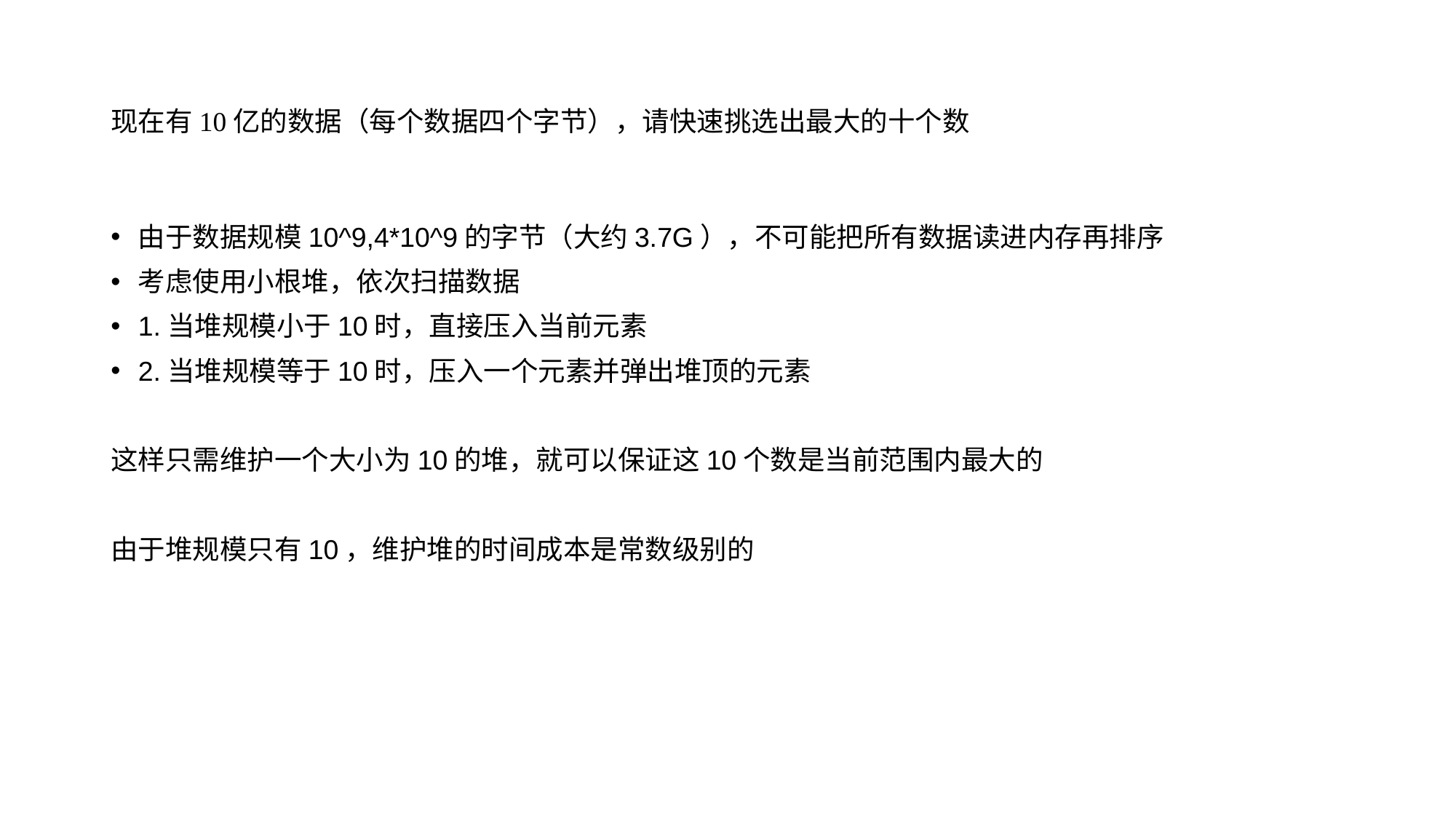

# 现在有10亿的数据（每个数据四个字节），请快速挑选出最大的十个数
由于数据规模10^9,4*10^9的字节（大约3.7G），不可能把所有数据读进内存再排序
考虑使用小根堆，依次扫描数据
1.当堆规模小于10时，直接压入当前元素
2.当堆规模等于10时，压入一个元素并弹出堆顶的元素

这样只需维护一个大小为10的堆，就可以保证这10个数是当前范围内最大的

由于堆规模只有10，维护堆的时间成本是常数级别的